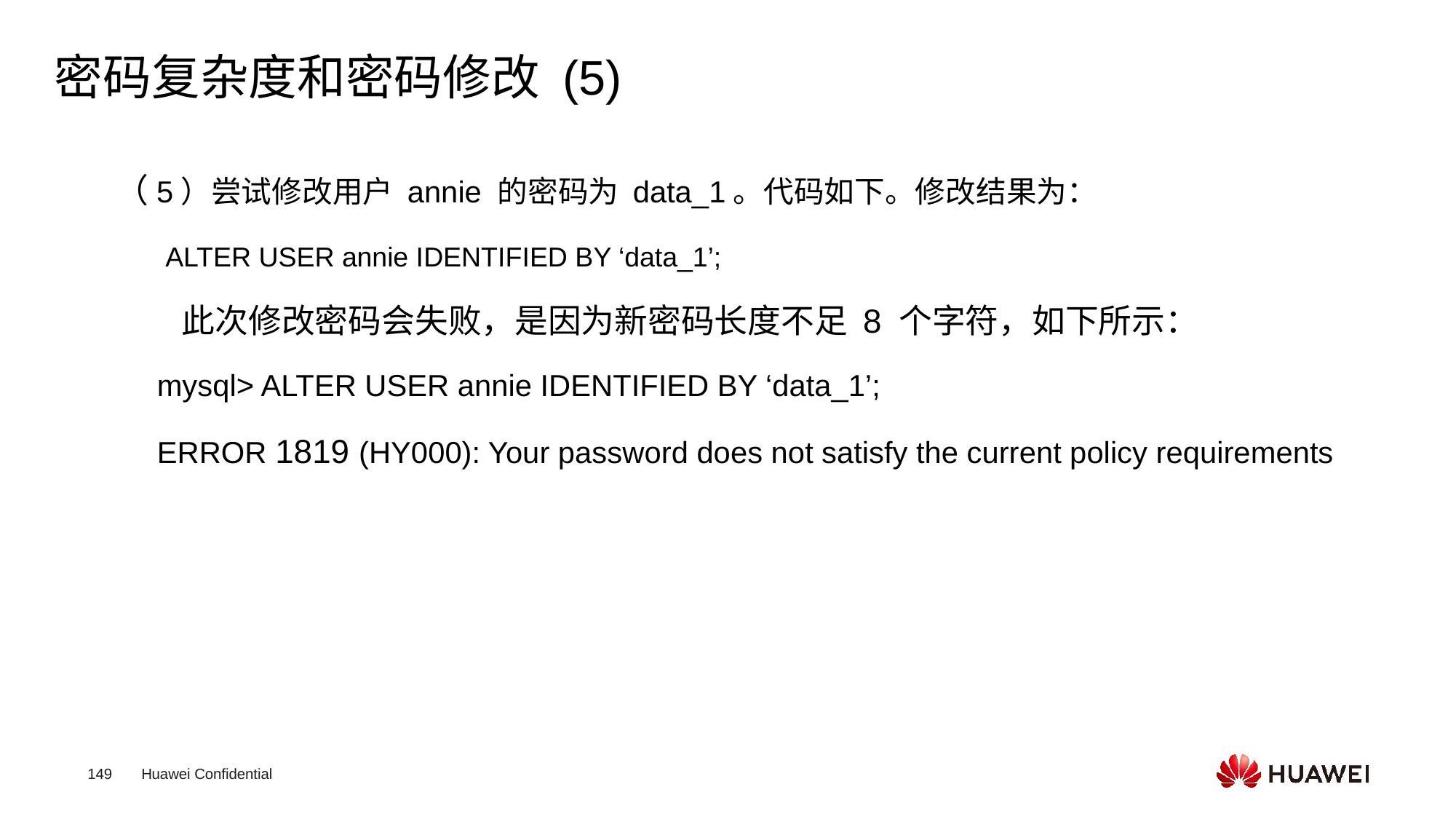

# 密码复杂度和密码修改 (5)
（5）尝试修改用户 annie 的密码为 data_1。代码如下。修改结果为：
      ALTER USER annie IDENTIFIED BY ‘data_1’;
此次修改密码会失败，是因为新密码长度不足 8 个字符，如下所示：
     mysql> ALTER USER annie IDENTIFIED BY ‘data_1’;
     ERROR 1819 (HY000): Your password does not satisfy the current policy requirements

Text
Text
Text
Text
Text
Text
Text
Text
Text
Text
Text
Text
Text
Text
Text
Text
Text
Text
Text
Text
Text
Text
Text
Text
Text
Text
Text
Text
Text
Text
Text
Text
Text
Text
Text
Text
Text
Text
Text
Text
Text
Text
Text
Text
Text
Text